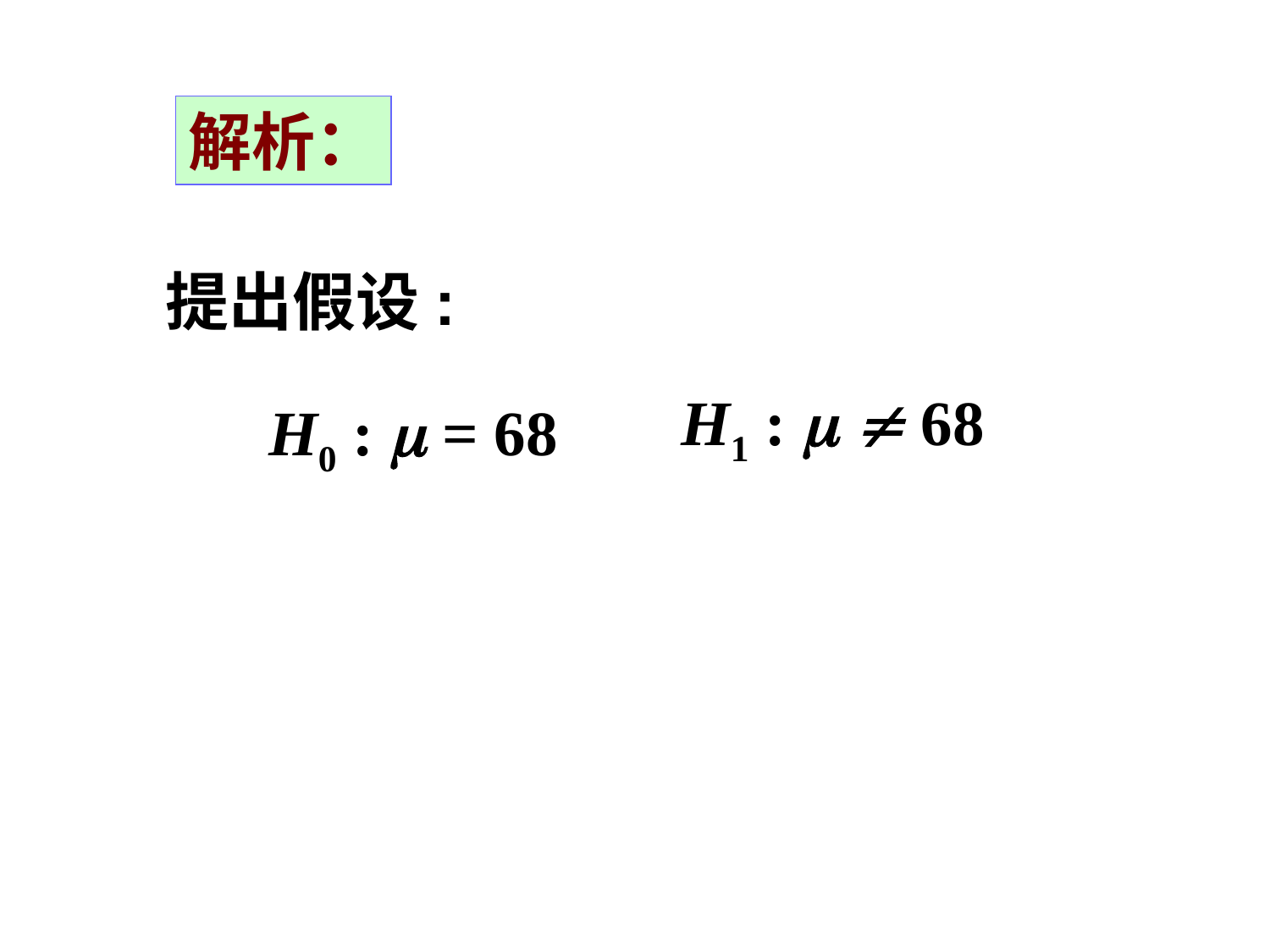

解析：
提出假设:
H1 : μ ≠ 68

H0 : μ = 68